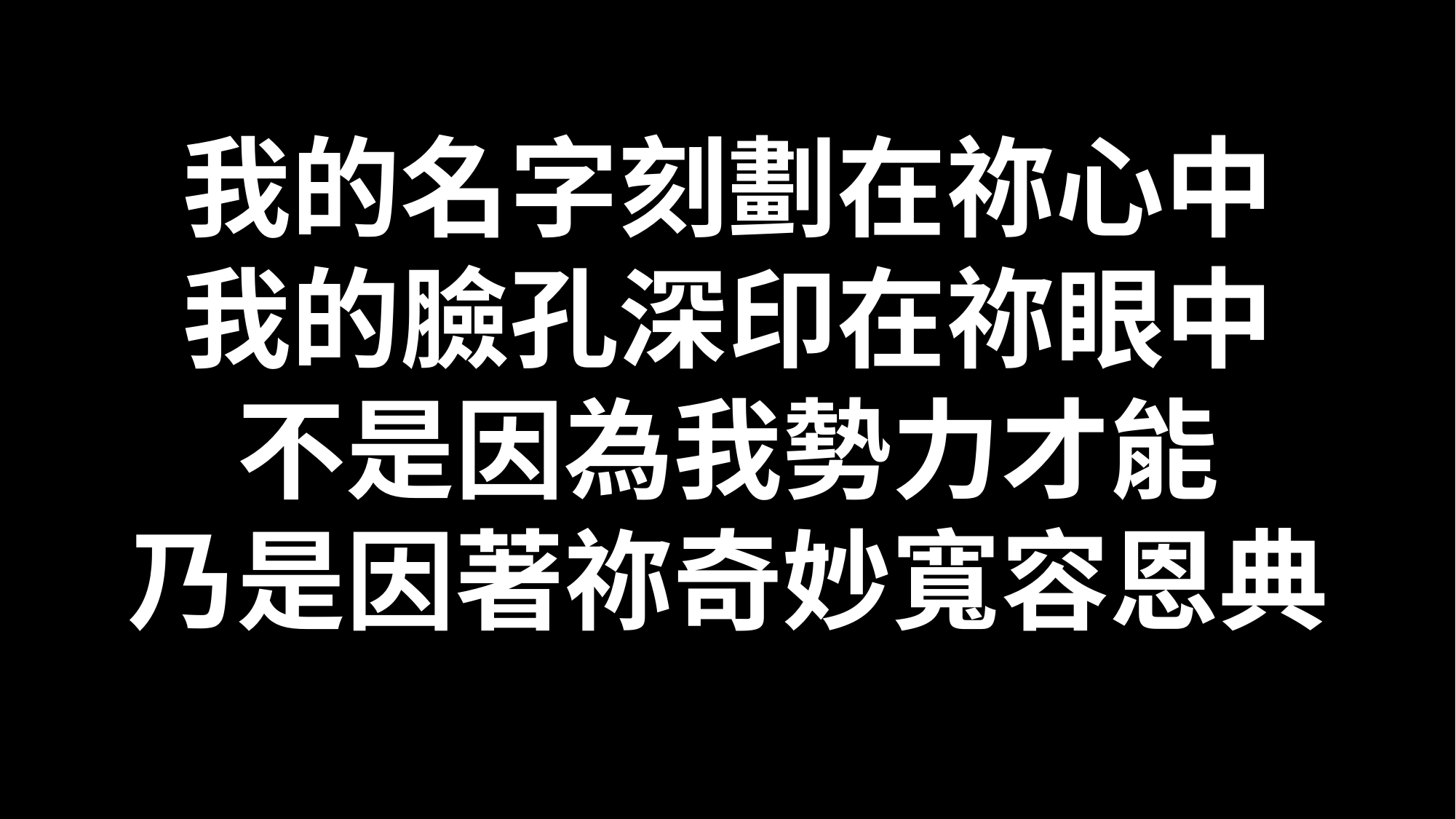

我的名字刻劃在祢心中
我的臉孔深印在祢眼中
不是因為我勢力才能
乃是因著祢奇妙寬容恩典